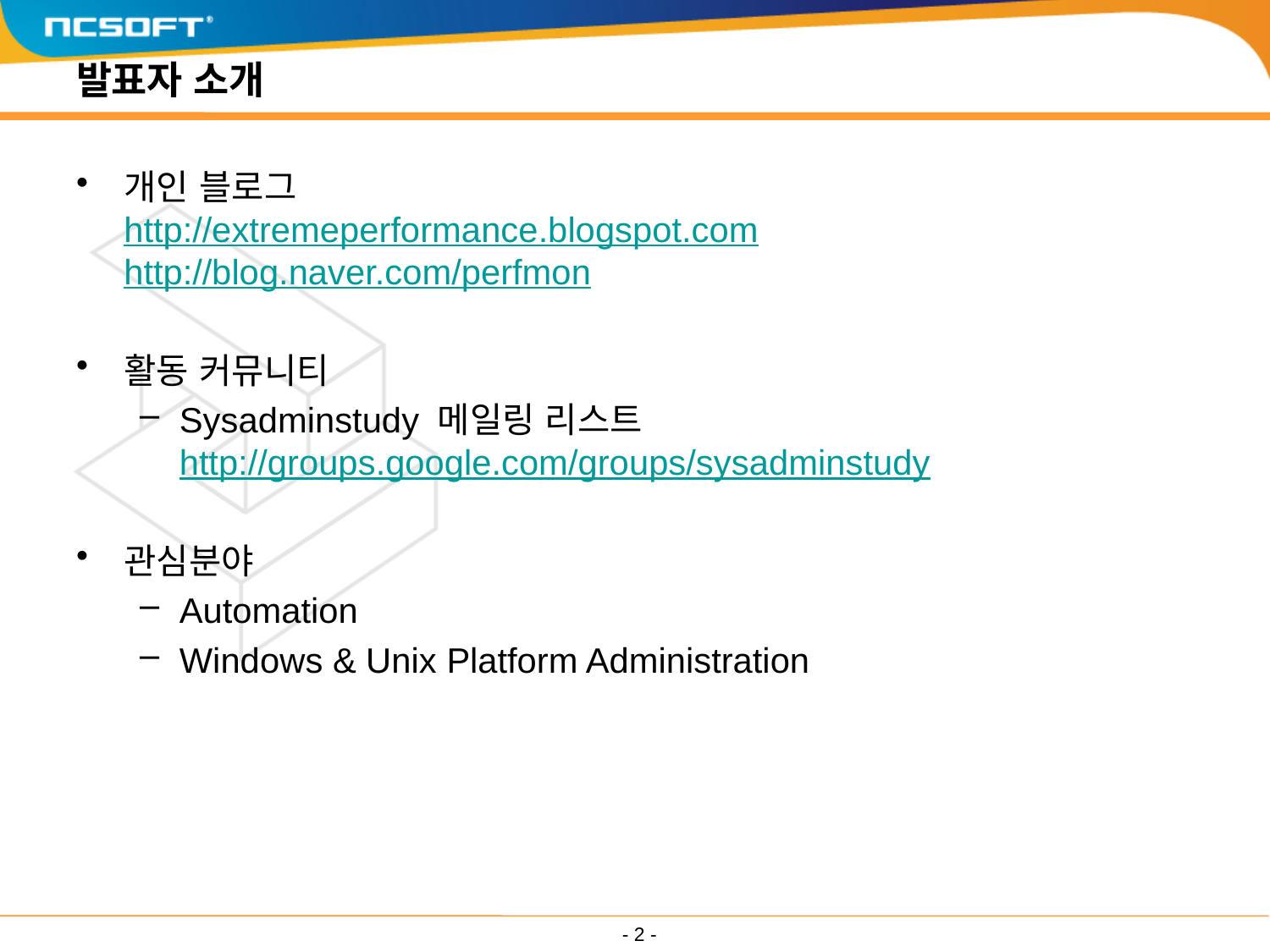

# 발표자 소개
개인 블로그
http://extremeperformance.blogspot.com
http://blog.naver.com/perfmon

활동 커뮤니티
Sysadminstudy 메일링 리스트
http://groups.google.com/groups/sysadminstudy

관심분야
Automation
Windows & Unix Platform Administration
 - 2 -